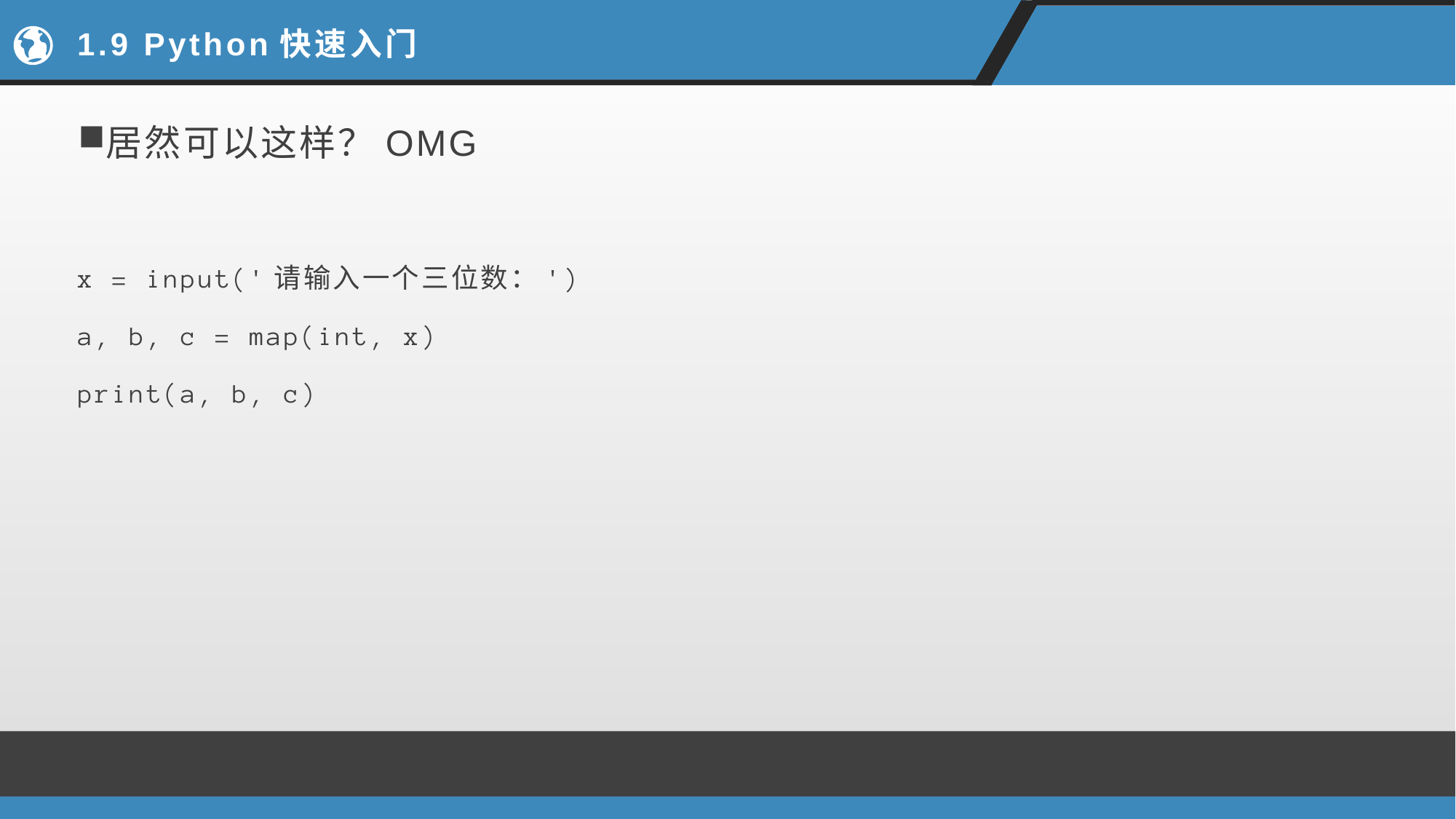

# 1.9 Python快速入门

居然可以这样？OMG

x = input('请输入一个三位数：')
a, b, c = map(int, x)
print(a, b, c)